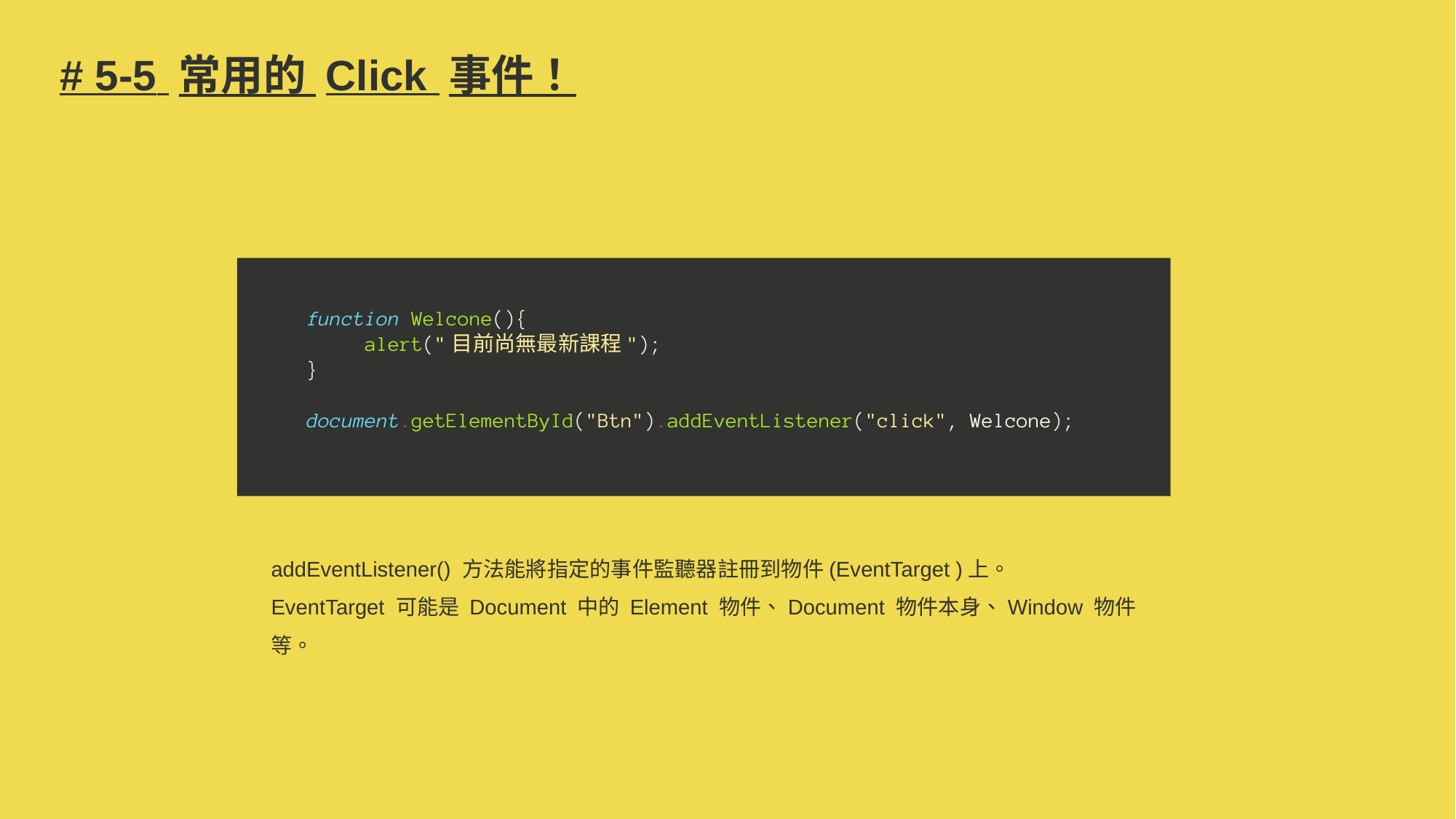

# # 5-5 常用的 Click 事件！

function Welcone(){
     alert("目前尚無最新課程");
}

document.getElementById("Btn").addEventListener("click", Welcone);
addEventListener() 方法能將指定的事件監聽器註冊到物件(EventTarget )上。
EventTarget 可能是 Document 中的 Element 物件、Document 物件本身、Window 物件等。